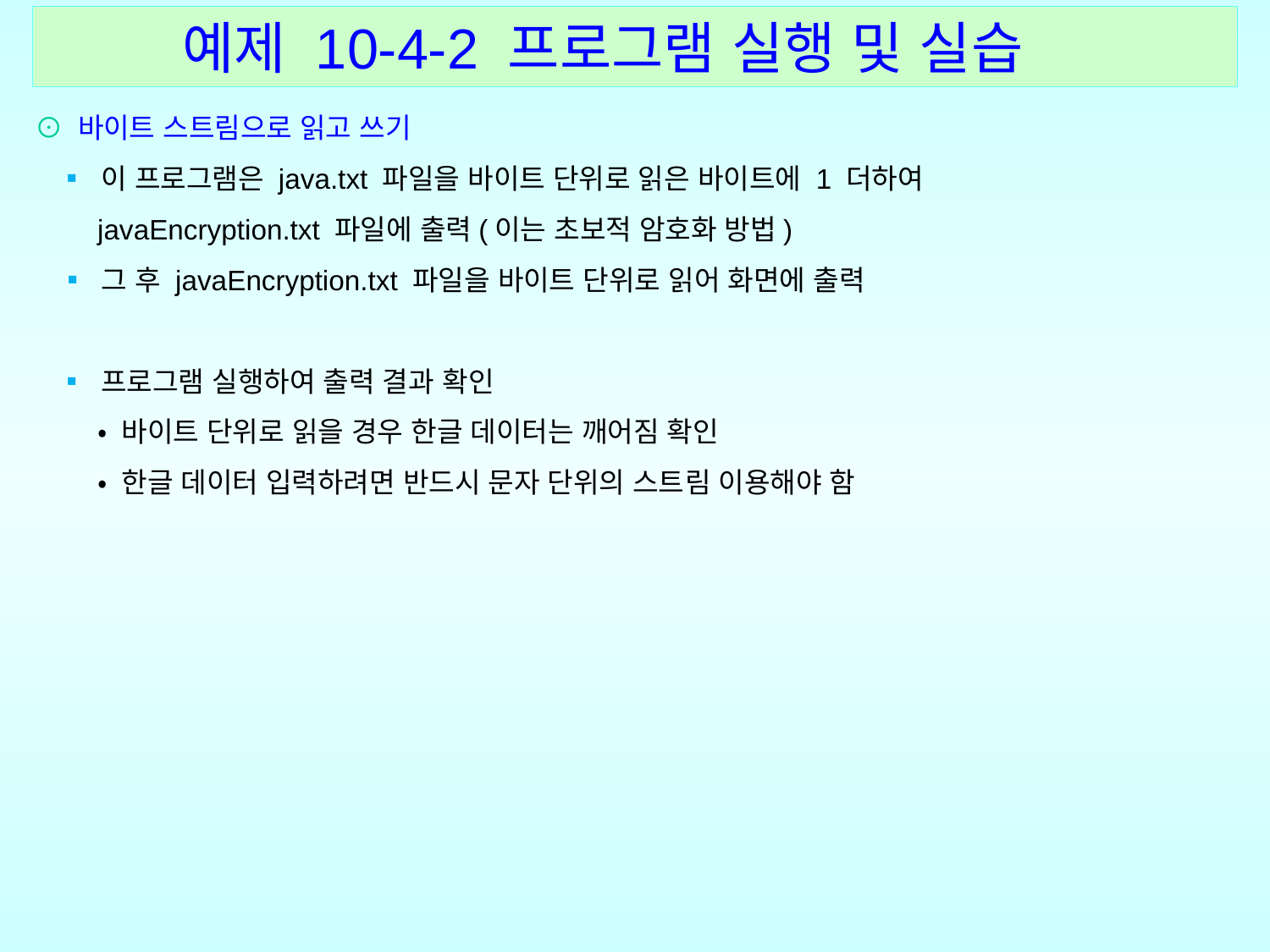

예제 10-4-2 프로그램 실행 및 실습
⊙ 바이트 스트림으로 읽고 쓰기
   ▪ 이 프로그램은 java.txt 파일을 바이트 단위로 읽은 바이트에 1 더하여
        javaEncryption.txt 파일에 출력(이는 초보적 암호화 방법)
   ▪ 그 후 javaEncryption.txt 파일을 바이트 단위로 읽어 화면에 출력

   ▪ 프로그램 실행하여 출력 결과 확인
        • 바이트 단위로 읽을 경우 한글 데이터는 깨어짐 확인
        • 한글 데이터 입력하려면 반드시 문자 단위의 스트림 이용해야 함